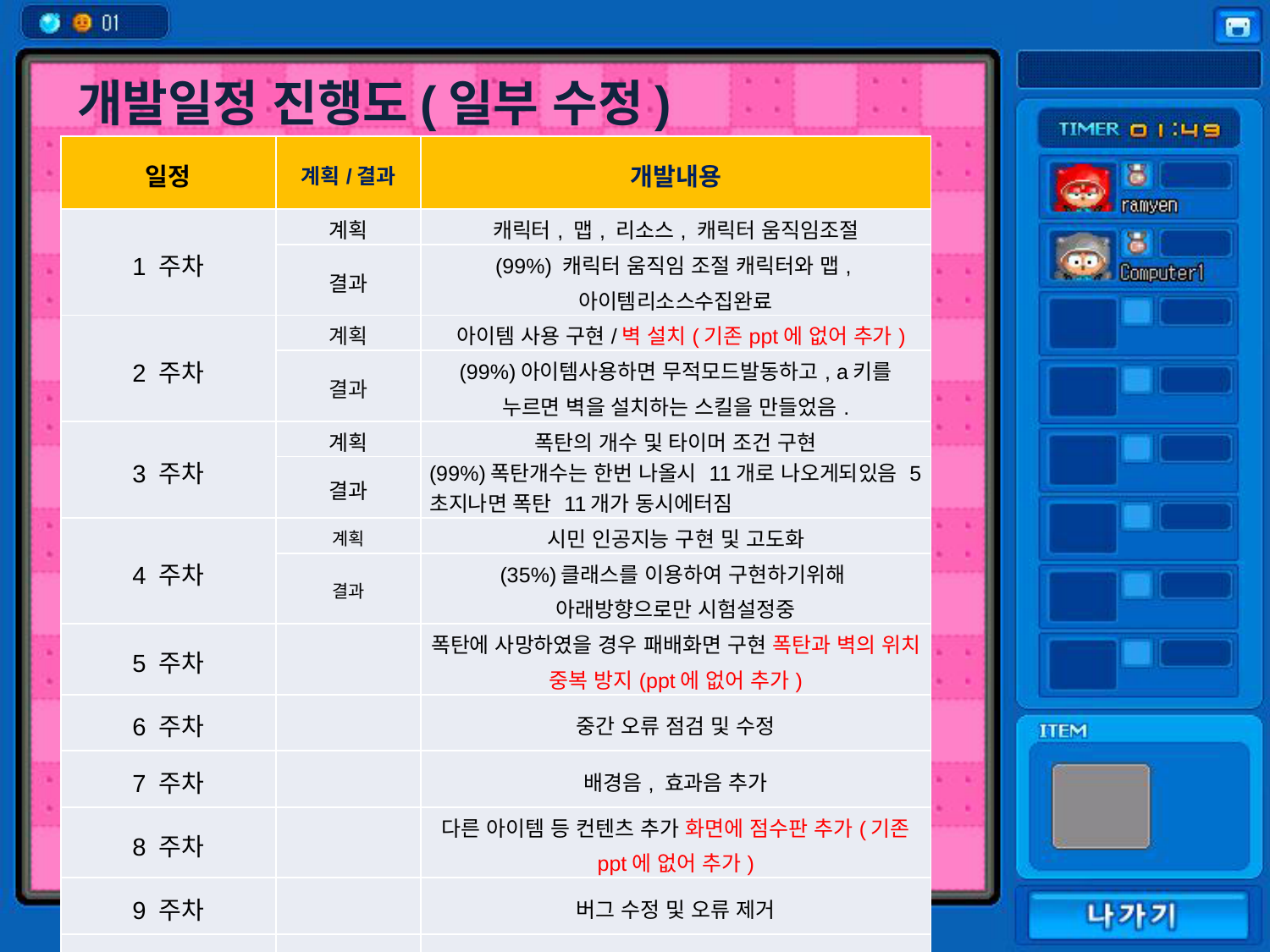

개발일정 진행도(일부 수정)
| 일정 | 계획/결과 | 개발내용 |
| --- | --- | --- |
| 1 주차 | 계획 | 캐릭터, 맵, 리소스, 캐릭터 움직임조절 |
|  | 결과 | (99%) 캐릭터 움직임 조절 캐릭터와 맵,아이템리소스수집완료 |
| 2 주차 | 계획 | 아이템 사용 구현/벽 설치(기존ppt에 없어 추가) |
|  | 결과 | (99%)아이템사용하면 무적모드발동하고, a키를 누르면 벽을 설치하는 스킬을 만들었음. |
| 3 주차 | 계획 | 폭탄의 개수 및 타이머 조건 구현 |
|  | 결과 | (99%)폭탄개수는 한번 나올시 11개로 나오게되있음 5초지나면 폭탄 11개가 동시에터짐 |
| 4 주차 | 계획 | 시민 인공지능 구현 및 고도화 |
|  | 결과 | (35%)클래스를 이용하여 구현하기위해 아래방향으로만 시험설정중 |
| 5 주차 |  | 폭탄에 사망하였을 경우 패배화면 구현 폭탄과 벽의 위치 중복 방지(ppt에 없어 추가) |
| 6 주차 |  | 중간 오류 점검 및 수정 |
| 7 주차 |  | 배경음, 효과음 추가 |
| 8 주차 |  | 다른 아이템 등 컨텐츠 추가 화면에 점수판 추가(기존 ppt에 없어 추가) |
| 9 주차 |  | 버그 수정 및 오류 제거 |
| 10 주차 |  | 최종점검 |